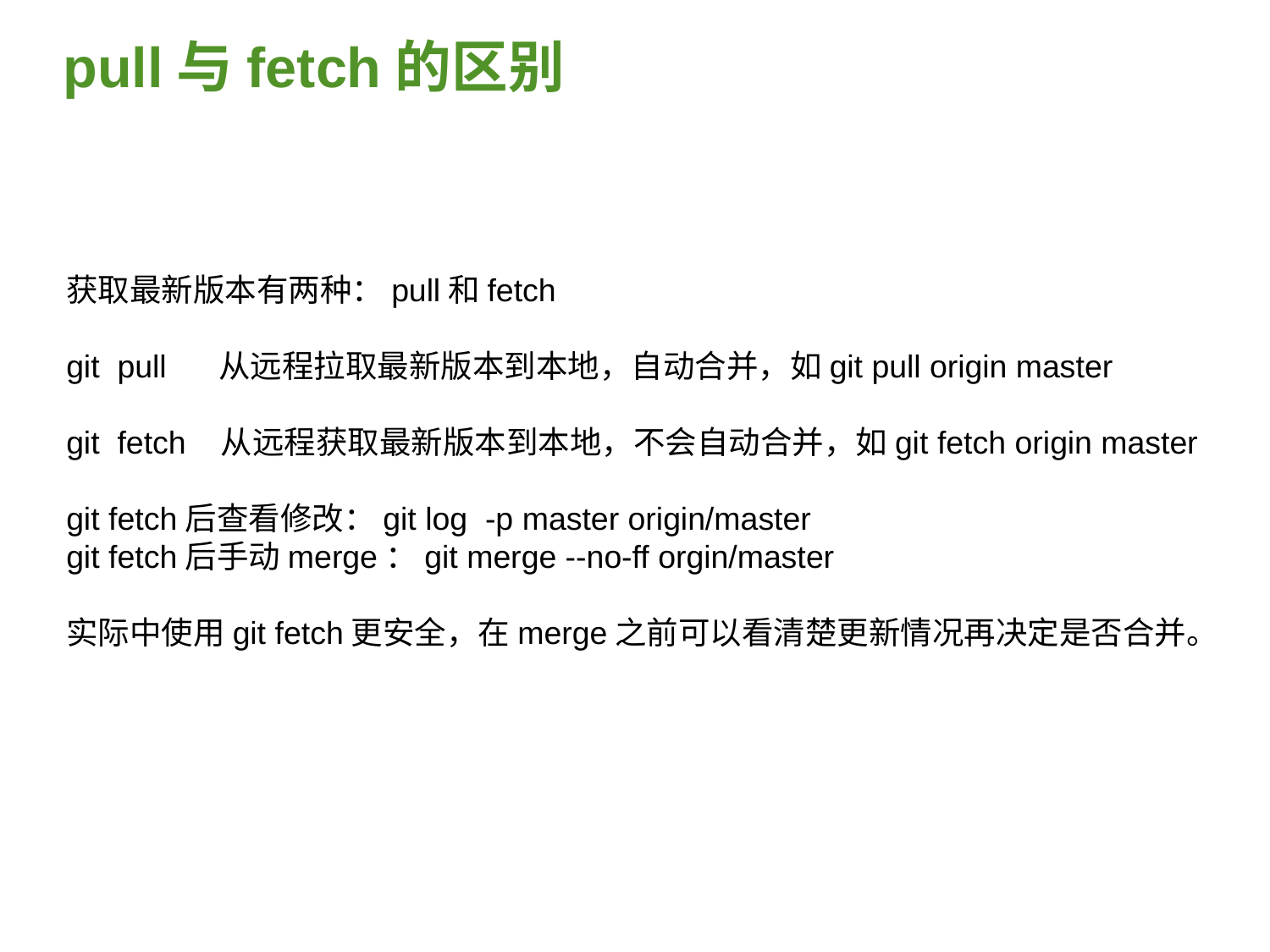

pull与fetch的区别
获取最新版本有两种：pull和fetch

git  pull     从远程拉取最新版本到本地，自动合并，如git pull origin master

git  fetch   从远程获取最新版本到本地，不会自动合并，如git fetch origin master

git fetch后查看修改：git log  -p master origin/master
git fetch后手动merge：git merge --no-ff orgin/master

实际中使用git fetch更安全，在merge之前可以看清楚更新情况再决定是否合并。